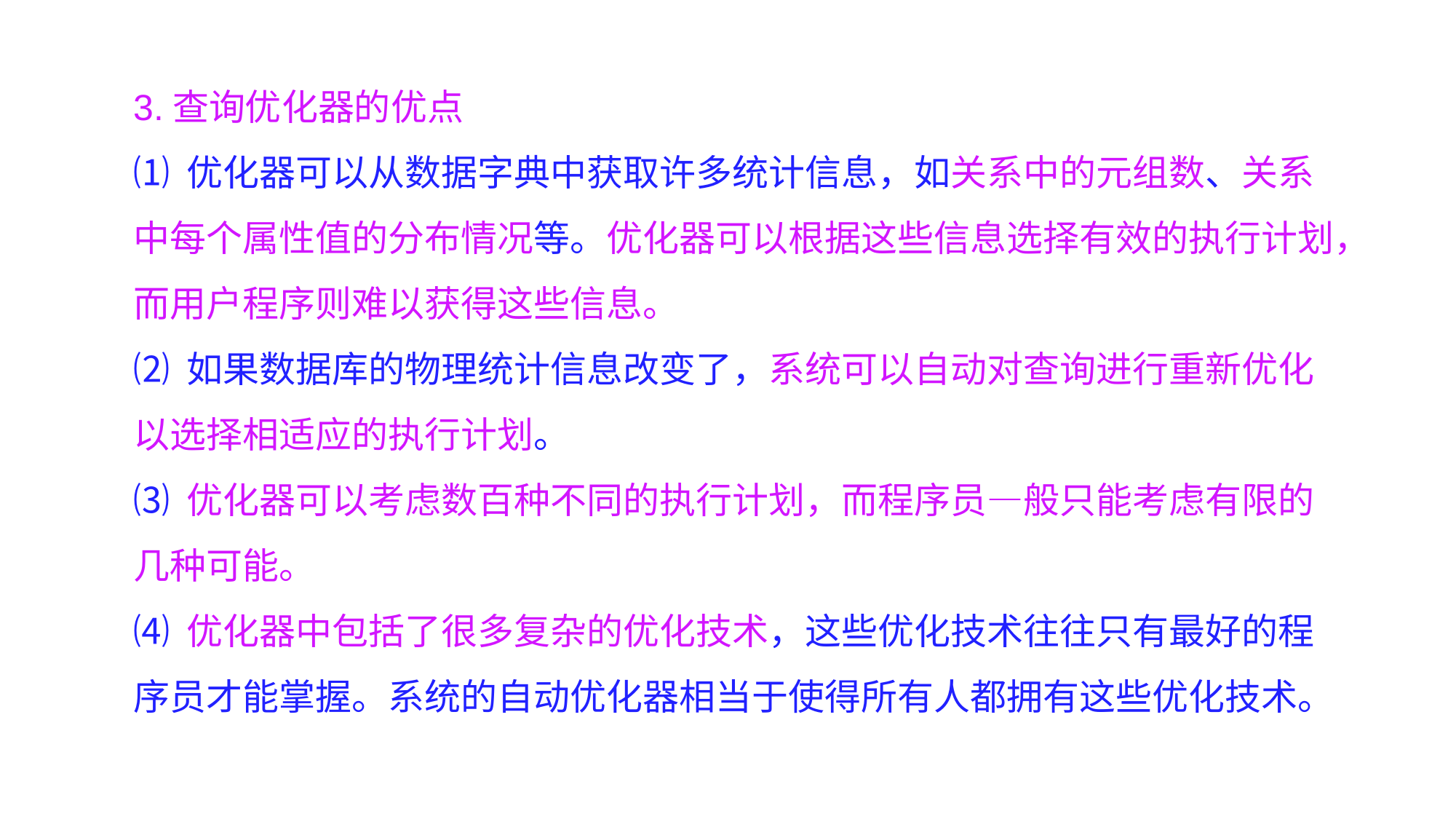

3.查询优化器的优点
⑴ 优化器可以从数据字典中获取许多统计信息，如关系中的元组数、关系中每个属性值的分布情况等。优化器可以根据这些信息选择有效的执行计划，而用户程序则难以获得这些信息。
⑵ 如果数据库的物理统计信息改变了，系统可以自动对查询进行重新优化以选择相适应的执行计划。
⑶ 优化器可以考虑数百种不同的执行计划，而程序员—般只能考虑有限的几种可能。
⑷ 优化器中包括了很多复杂的优化技术，这些优化技术往往只有最好的程序员才能掌握。系统的自动优化器相当于使得所有人都拥有这些优化技术。